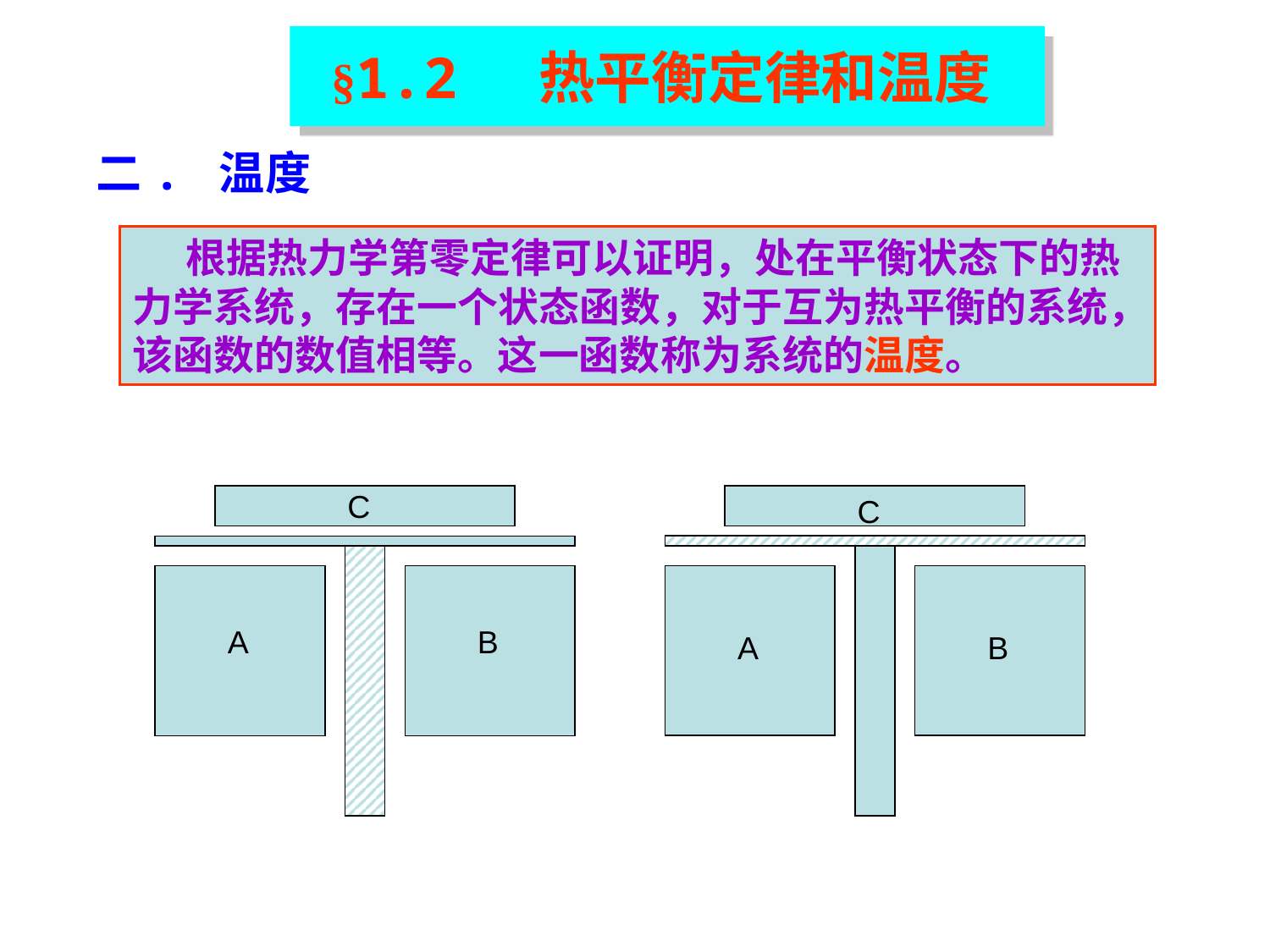

§1.2  热平衡定律和温度
二. 温度
     根据热力学第零定律可以证明，处在平衡状态下的热力学系统，存在一个状态函数，对于互为热平衡的系统，该函数的数值相等。这一函数称为系统的温度。

C

A
B

C

A
B